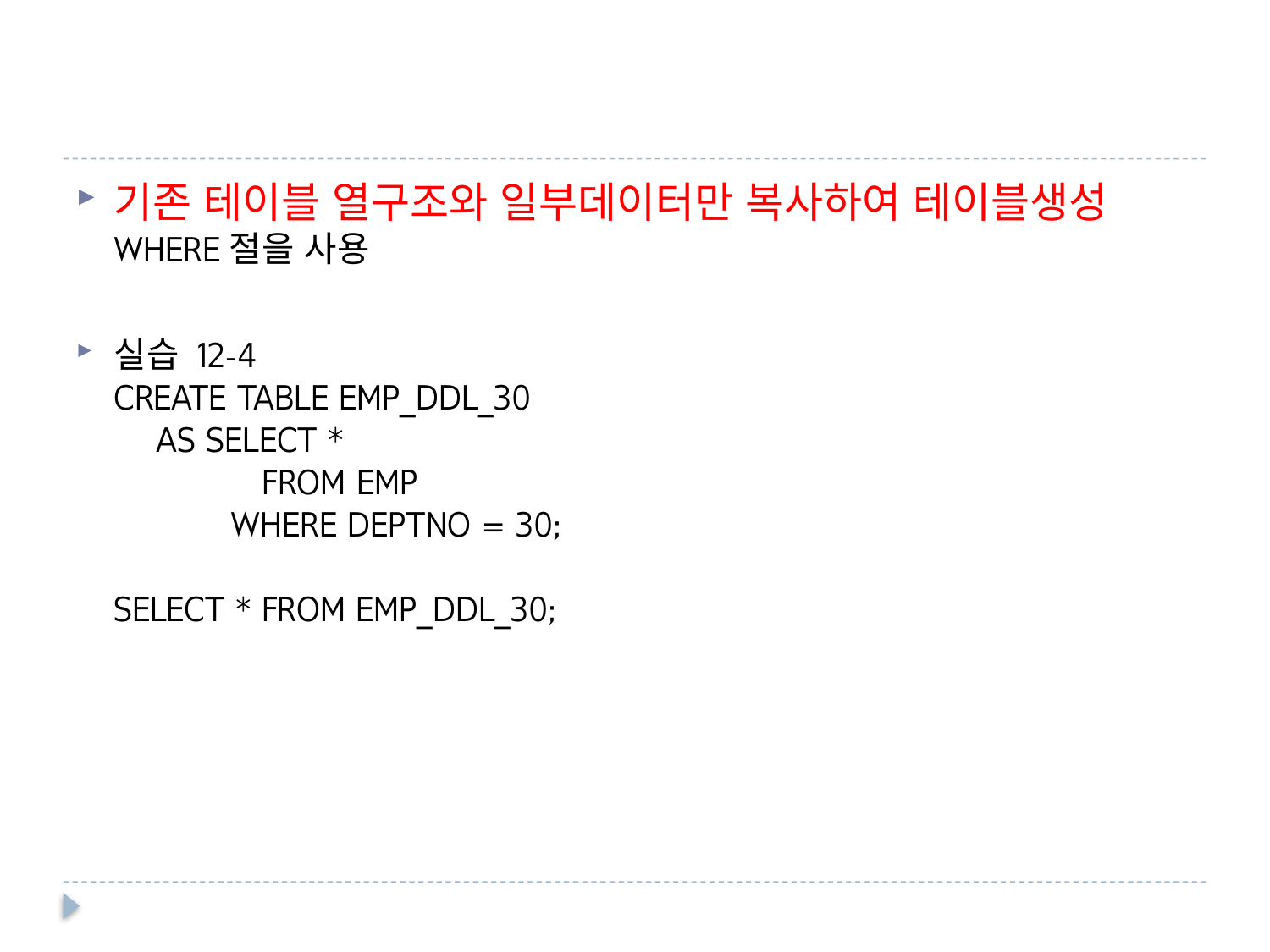

기존 테이블 열구조와 일부데이터만 복사하여 테이블생성
WHERE절을 사용

실습 12-4
CREATE TABLE EMP_DDL_30
    AS SELECT *
	  FROM EMP
           WHERE DEPTNO = 30;
SELECT * FROM EMP_DDL_30;